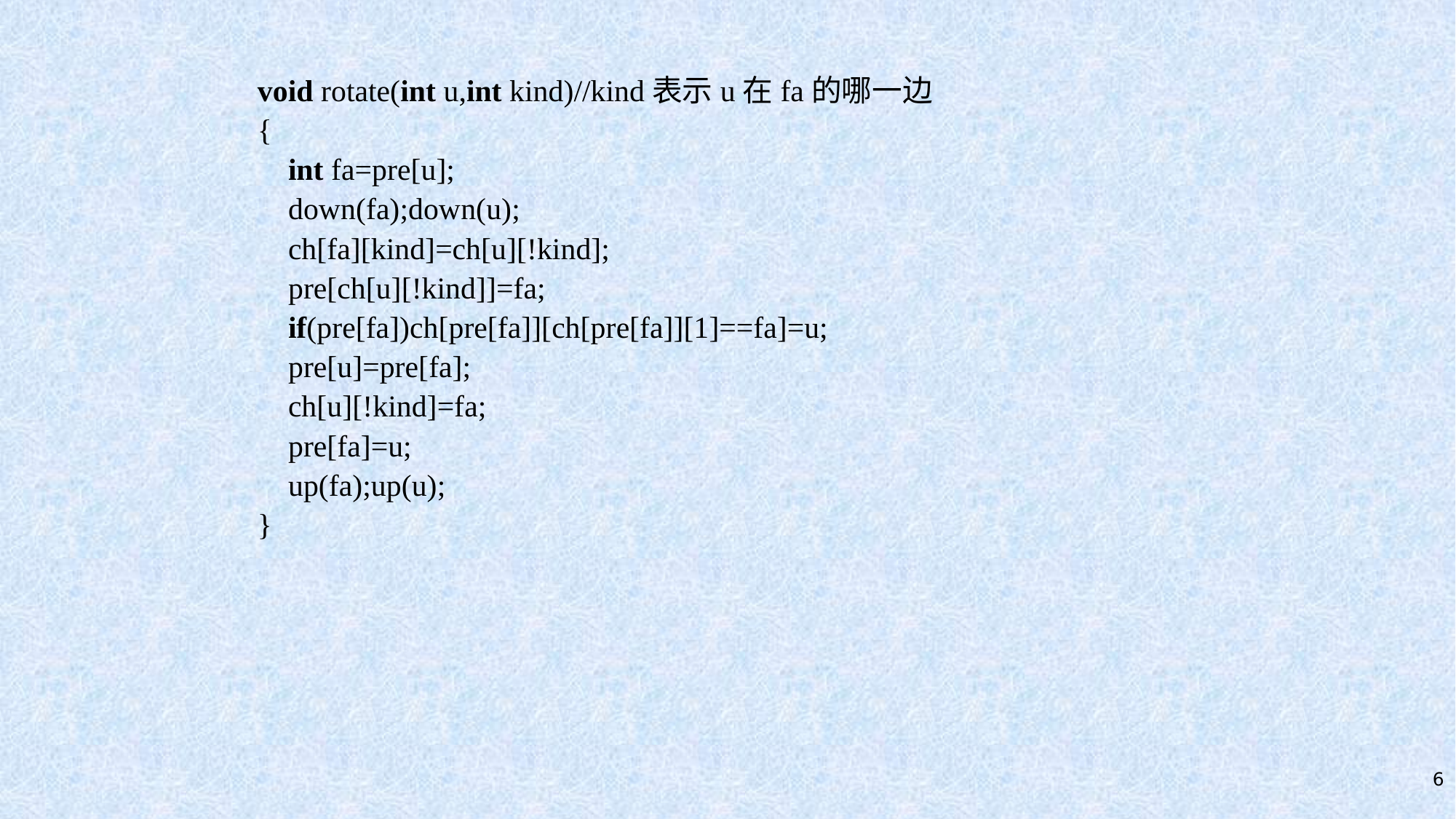

void rotate(int u,int kind)//kind表示u在fa的哪一边
{
    int fa=pre[u];
    down(fa);down(u);
    ch[fa][kind]=ch[u][!kind];
    pre[ch[u][!kind]]=fa;
    if(pre[fa])ch[pre[fa]][ch[pre[fa]][1]==fa]=u;
    pre[u]=pre[fa];
    ch[u][!kind]=fa;
    pre[fa]=u;
    up(fa);up(u);
}

6